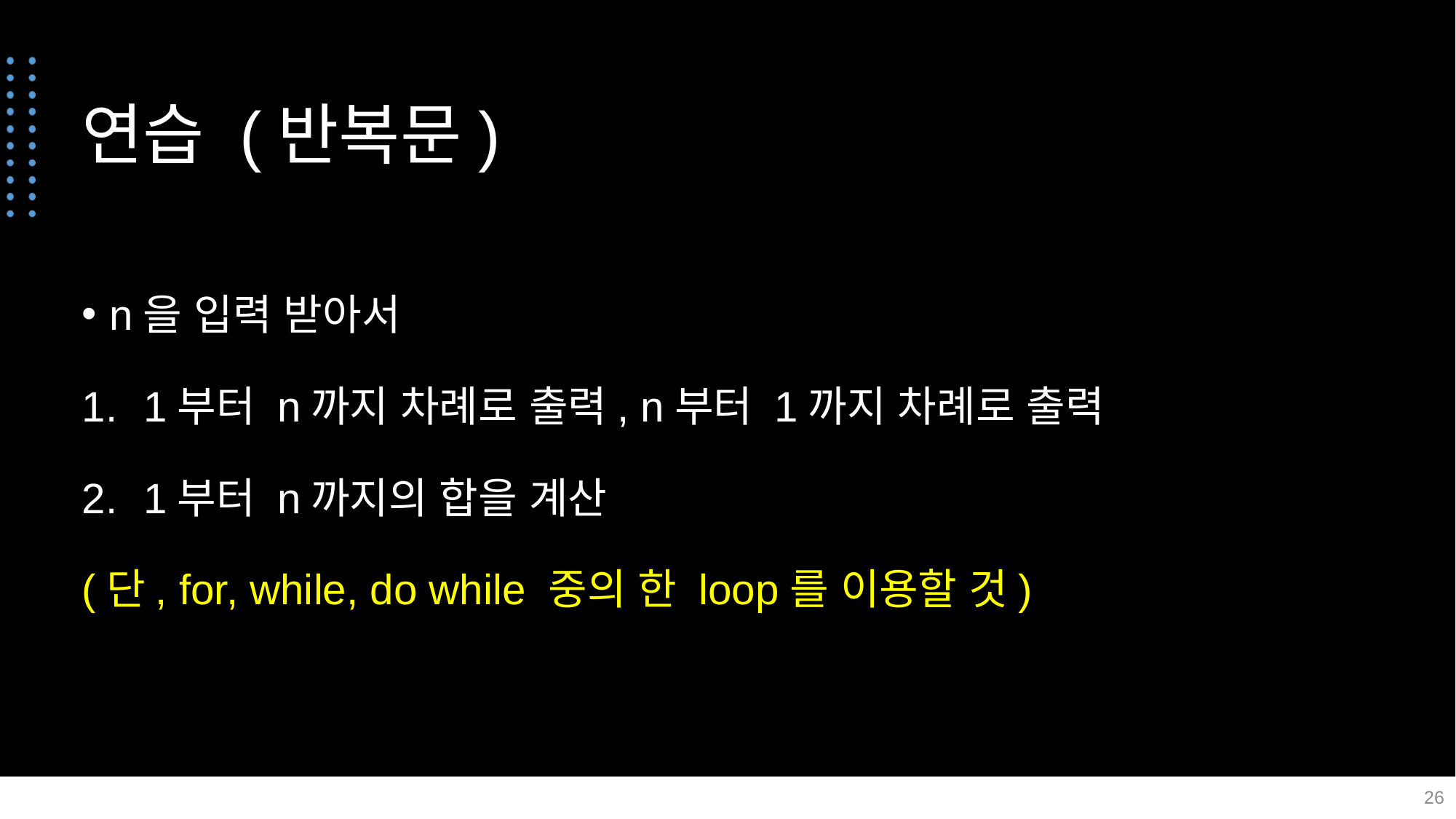

# 연습 (반복문)
n을 입력 받아서
1부터 n까지 차례로 출력, n부터 1까지 차례로 출력
1부터 n까지의 합을 계산
(단, for, while, do while 중의 한 loop를 이용할 것)
26